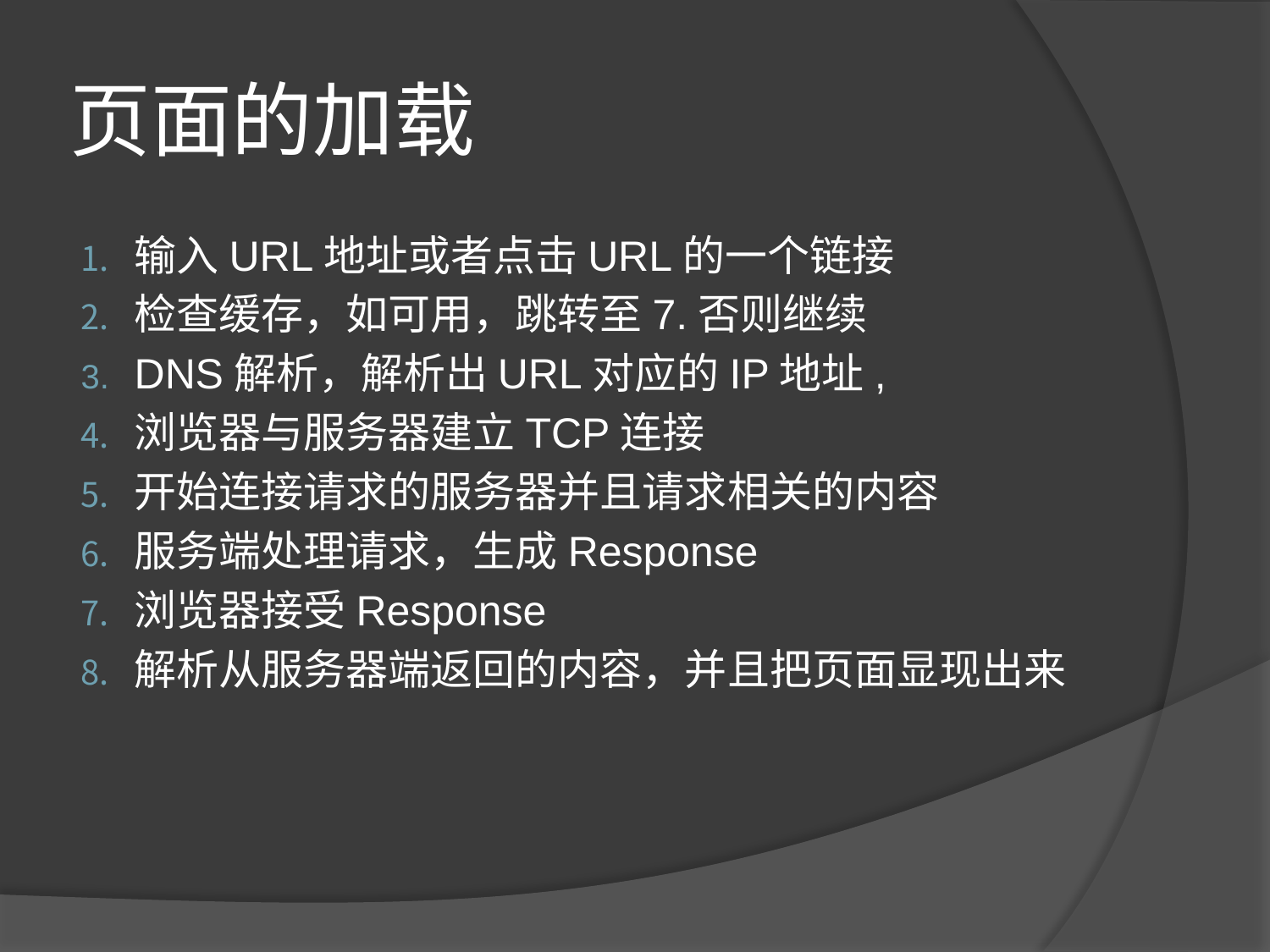

# 页面的加载
输入URL地址或者点击URL的一个链接
检查缓存，如可用，跳转至7.否则继续
DNS解析，解析出URL对应的IP地址,
浏览器与服务器建立TCP连接
开始连接请求的服务器并且请求相关的内容
服务端处理请求，生成Response
浏览器接受Response
解析从服务器端返回的内容，并且把页面显现出来